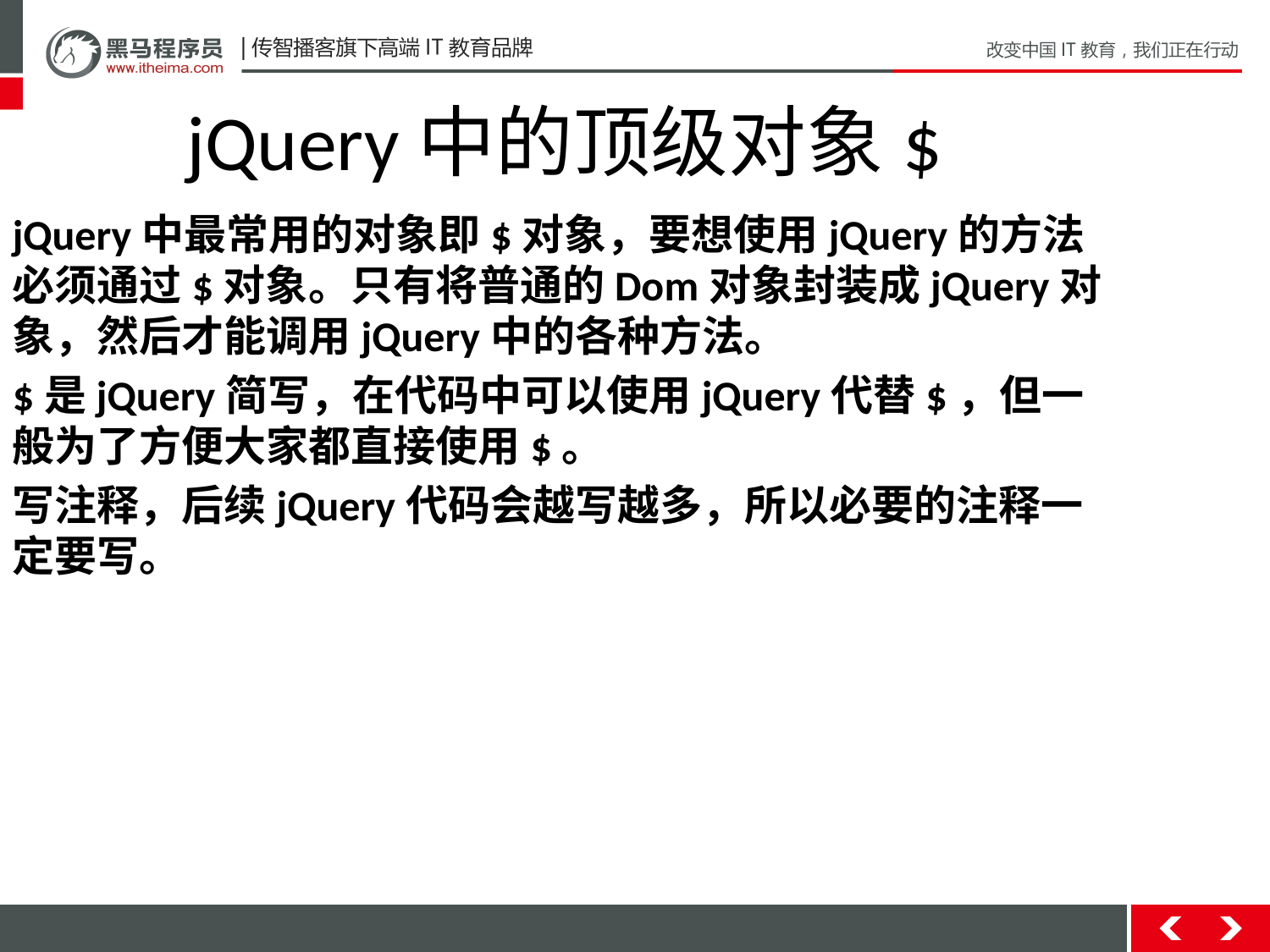

jQuery中的顶级对象$
jQuery中最常用的对象即$对象，要想使用jQuery的方法必须通过$对象。只有将普通的Dom对象封装成jQuery对象，然后才能调用jQuery中的各种方法。
$是jQuery简写，在代码中可以使用jQuery代替$，但一般为了方便大家都直接使用$。
写注释，后续jQuery代码会越写越多，所以必要的注释一定要写。